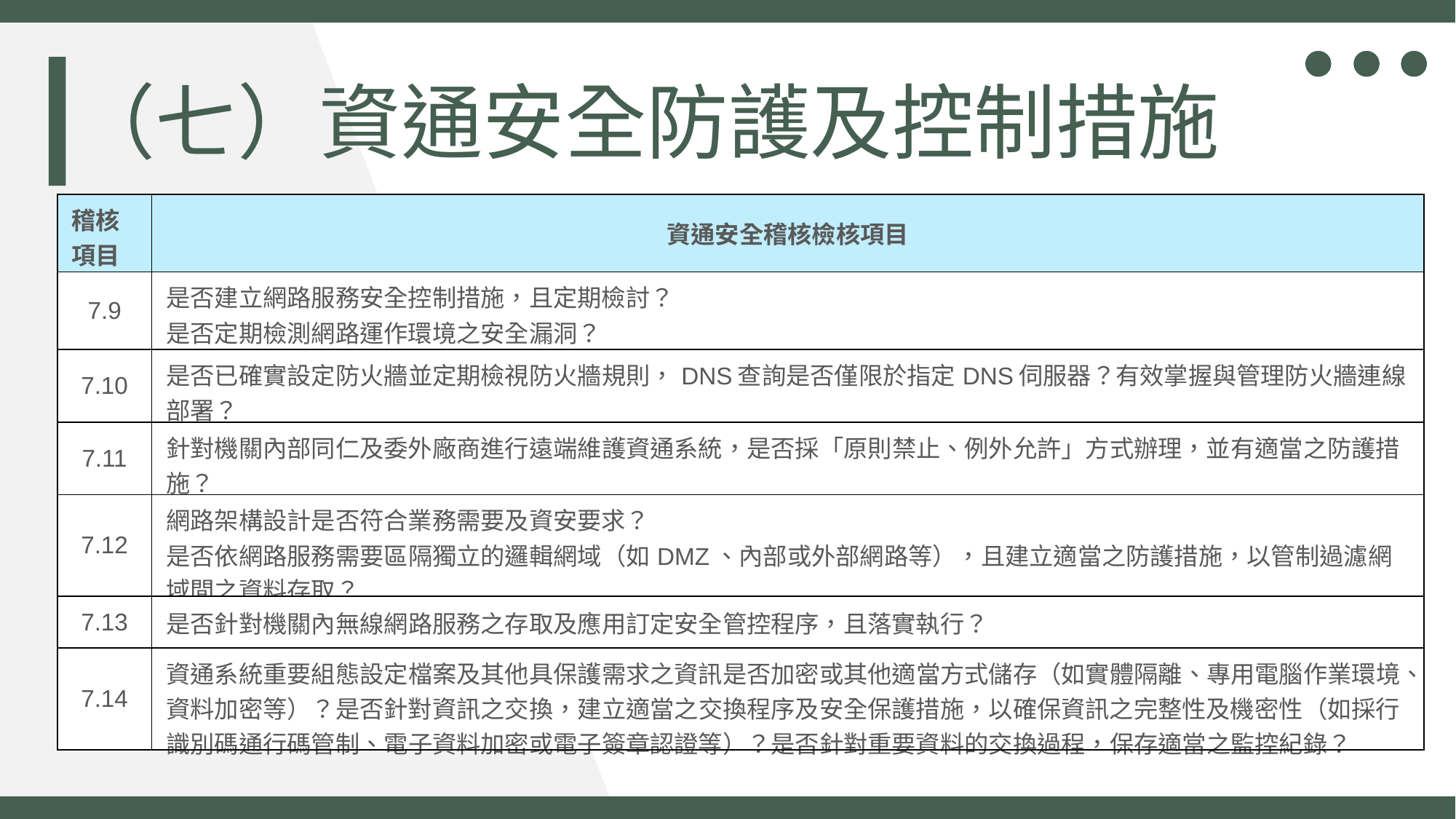

（七）資通安全防護及控制措施
| 稽核項目 | 資通安全稽核檢核項目 |
| --- | --- |
| 7.9 | 是否建立網路服務安全控制措施，且定期檢討？ 是否定期檢測網路運作環境之安全漏洞？ |
| 7.10 | 是否已確實設定防火牆並定期檢視防火牆規則，DNS查詢是否僅限於指定DNS伺服器？有效掌握與管理防火牆連線部署？ |
| 7.11 | 針對機關內部同仁及委外廠商進行遠端維護資通系統，是否採「原則禁止、例外允許」方式辦理，並有適當之防護措施？ |
| 7.12 | 網路架構設計是否符合業務需要及資安要求？ 是否依網路服務需要區隔獨立的邏輯網域（如DMZ、內部或外部網路等），且建立適當之防護措施，以管制過濾網域間之資料存取？ |
| 7.13 | 是否針對機關內無線網路服務之存取及應用訂定安全管控程序，且落實執行？ |
| 7.14 | 資通系統重要組態設定檔案及其他具保護需求之資訊是否加密或其他適當方式儲存（如實體隔離、專用電腦作業環境、資料加密等）？是否針對資訊之交換，建立適當之交換程序及安全保護措施，以確保資訊之完整性及機密性（如採行識別碼通行碼管制、電子資料加密或電子簽章認證等）？是否針對重要資料的交換過程，保存適當之監控紀錄？ |